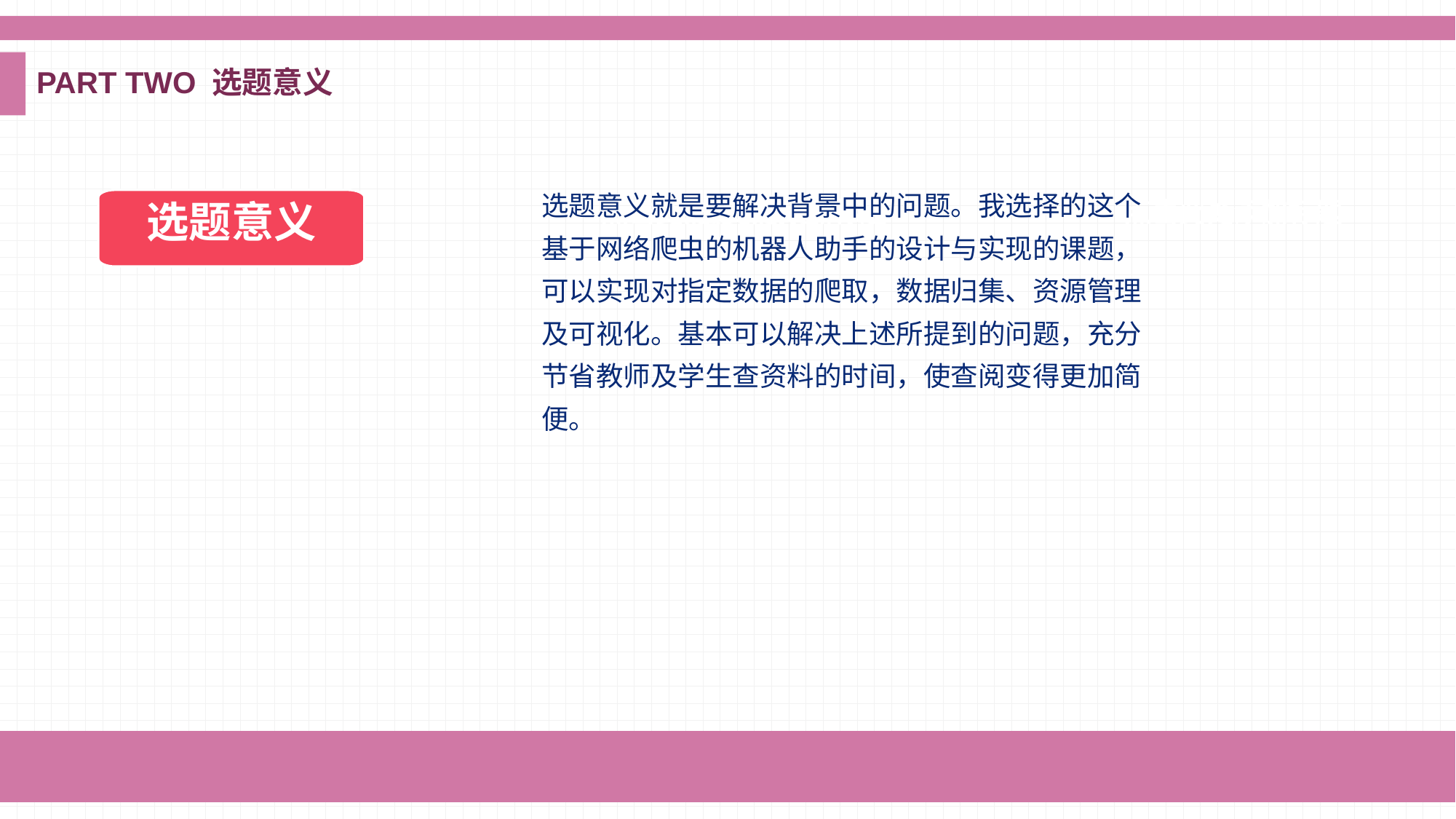

PART TWO 选题意义
选题意义就是要解决背景中的问题。我选择的这个基于网络爬虫的机器人助手的设计与实现的课题，可以实现对指定数据的爬取，数据归集、资源管理及可视化。基本可以解决上述所提到的问题，充分节省教师及学生查资料的时间，使查阅变得更加简便。

点击此处添加标题
点击此处添加标题
点击此处添加标题
选题意义